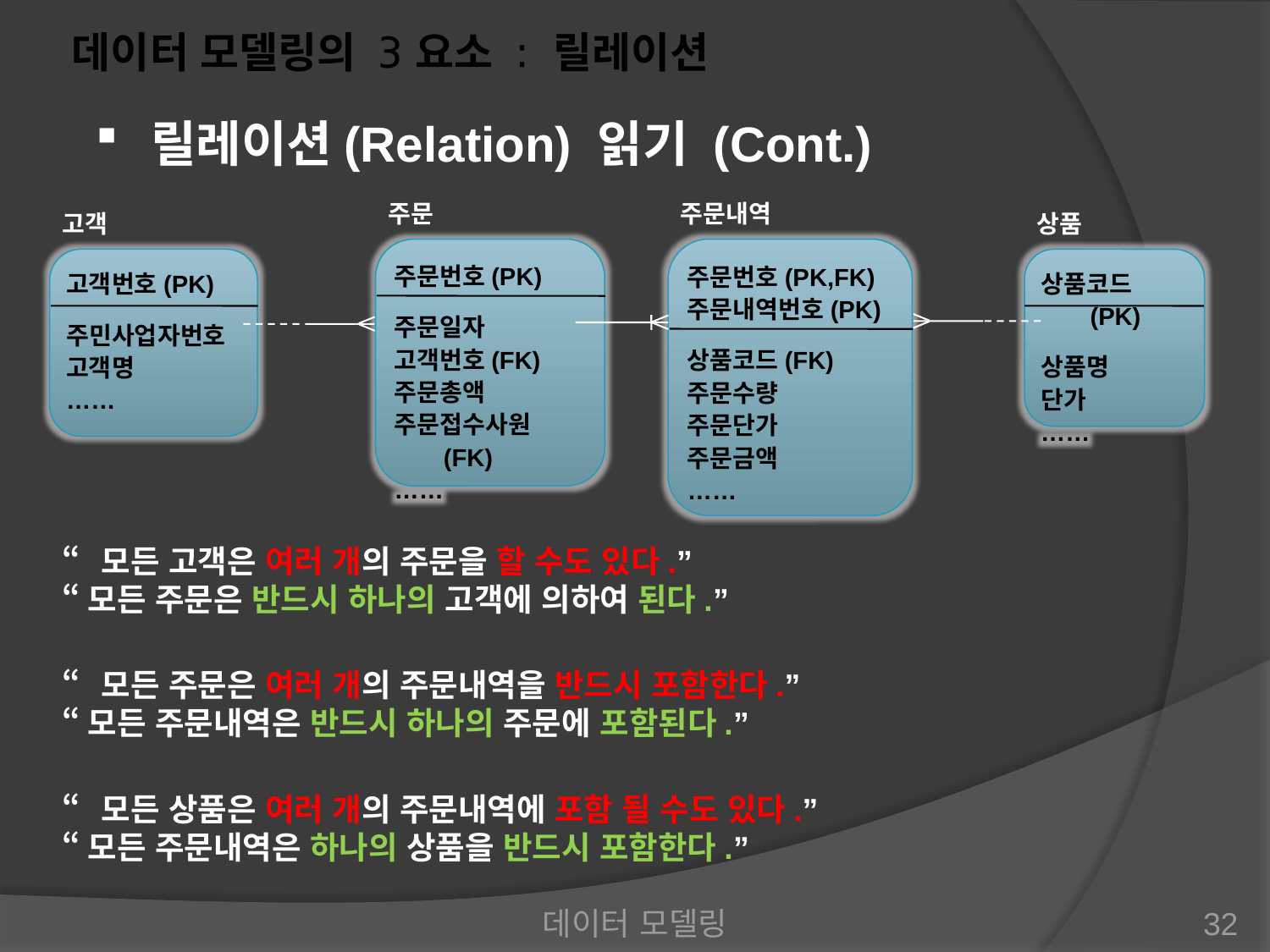

데이터 모델링의 3요소 : 릴레이션
 릴레이션(Relation) 읽기 (Cont.)
주문내역
주문
상품
고객
주문번호(PK,FK)
주문내역번호(PK)

상품코드(FK)
주문수량
주문단가
주문금액
……
주문번호(PK)

주문일자
고객번호(FK)
주문총액
주문접수사원(FK)
……
상품코드(PK)

상품명
단가
……
고객번호(PK)

주민사업자번호
고객명
……

“모든 고객은 여러 개의 주문을 할 수도 있다.”
“모든 주문은 반드시 하나의 고객에 의하여 된다.”
“모든 주문은 여러 개의 주문내역을 반드시 포함한다.”
“모든 주문내역은 반드시 하나의 주문에 포함된다.”
“모든 상품은 여러 개의 주문내역에 포함 될 수도 있다.”
“모든 주문내역은 하나의 상품을 반드시 포함한다.”
데이터 모델링
32